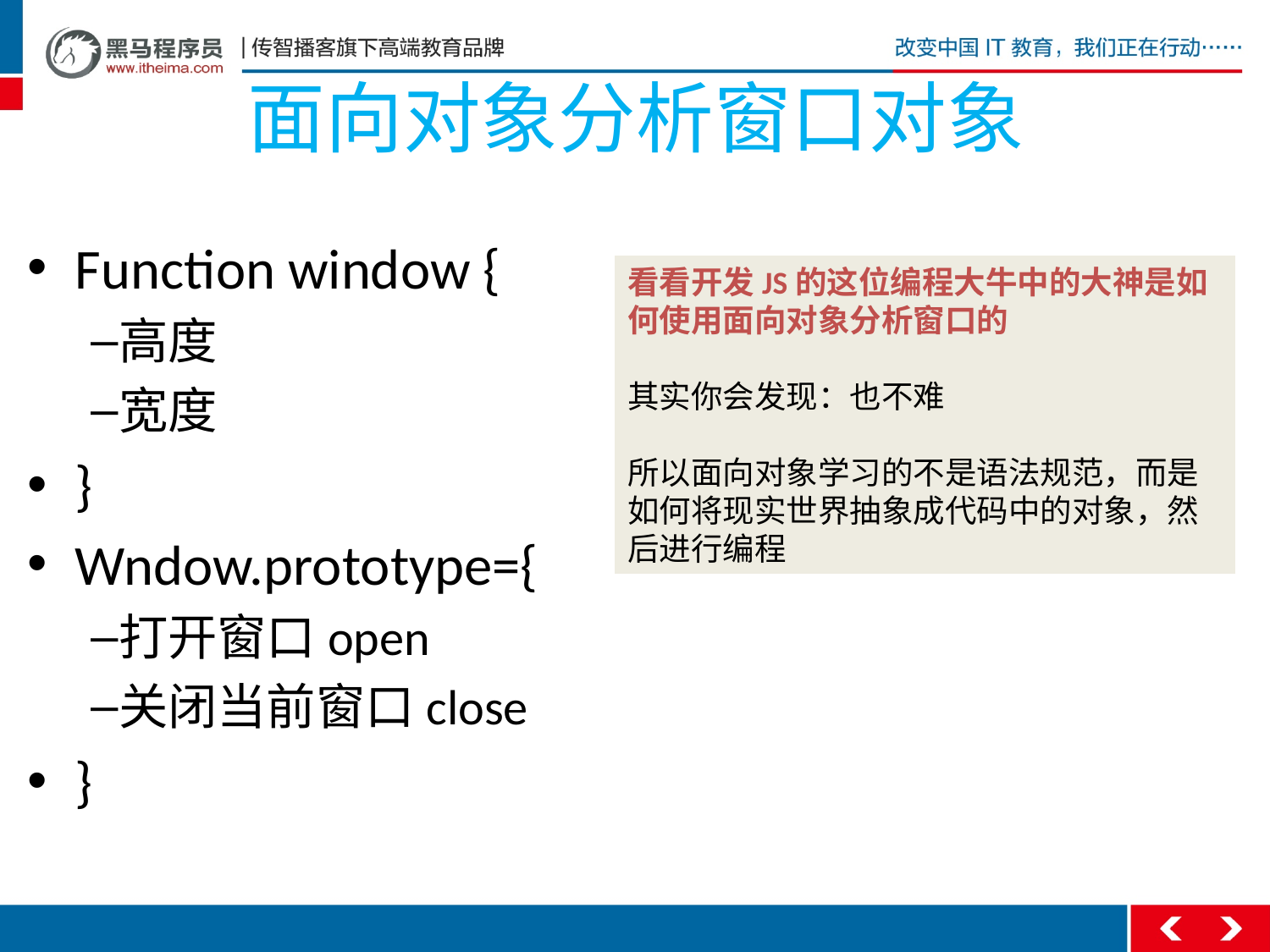

# 面向对象分析窗口对象
Function window {
高度
宽度
}
Wndow.prototype={
打开窗口open
关闭当前窗口close
}
看看开发JS的这位编程大牛中的大神是如何使用面向对象分析窗口的

其实你会发现：也不难

所以面向对象学习的不是语法规范，而是如何将现实世界抽象成代码中的对象，然后进行编程